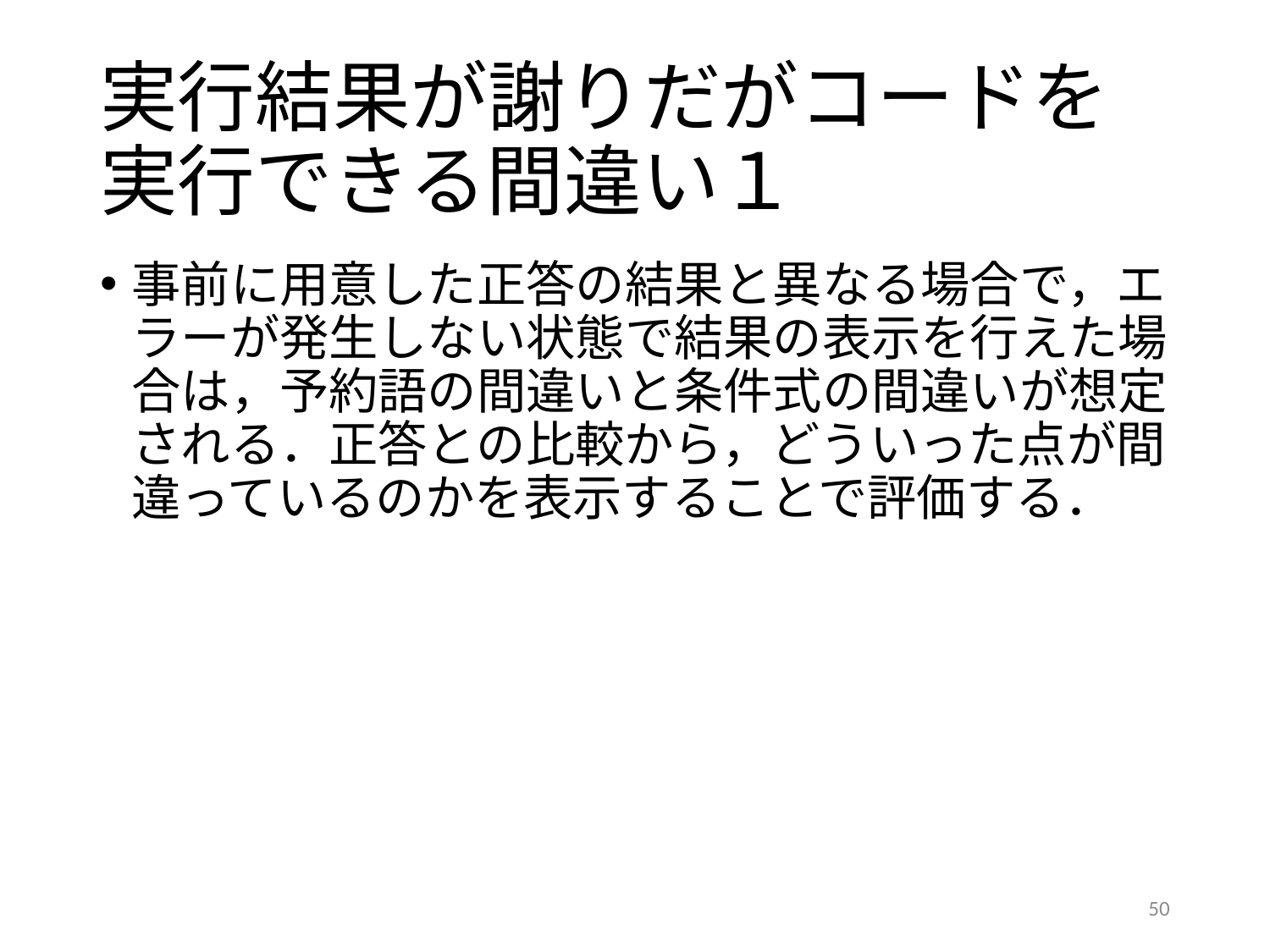

# 実行結果が謝りだがコードを実行できる間違い１
事前に用意した正答の結果と異なる場合で，エラーが発生しない状態で結果の表示を行えた場合は，予約語の間違いと条件式の間違いが想定される．正答との比較から，どういった点が間違っているのかを表示することで評価する．

50